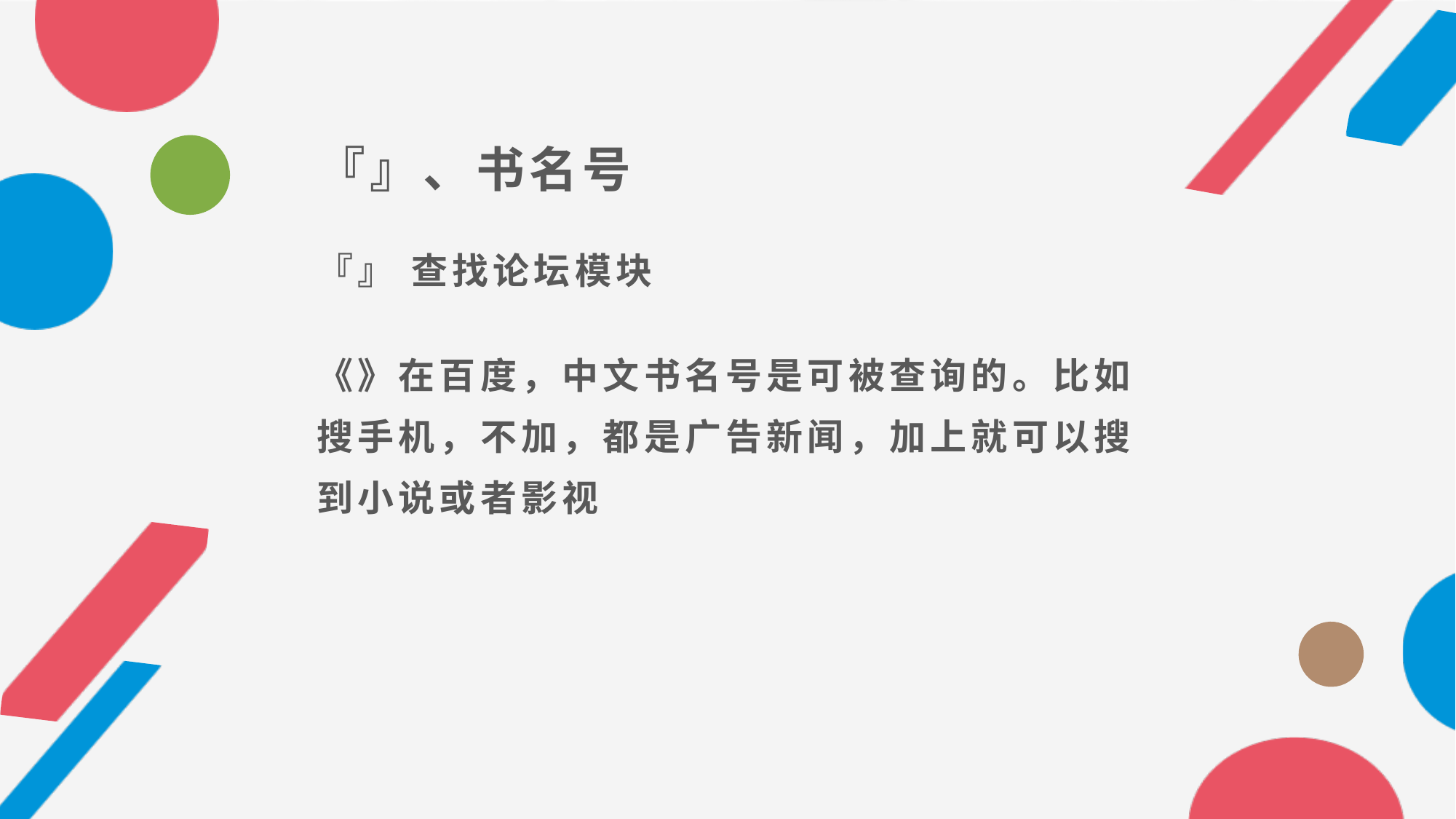

『』、书名号

『』 查找论坛模块
《》在百度，中文书名号是可被查询的。比如搜手机，不加，都是广告新闻，加上就可以搜到小说或者影视